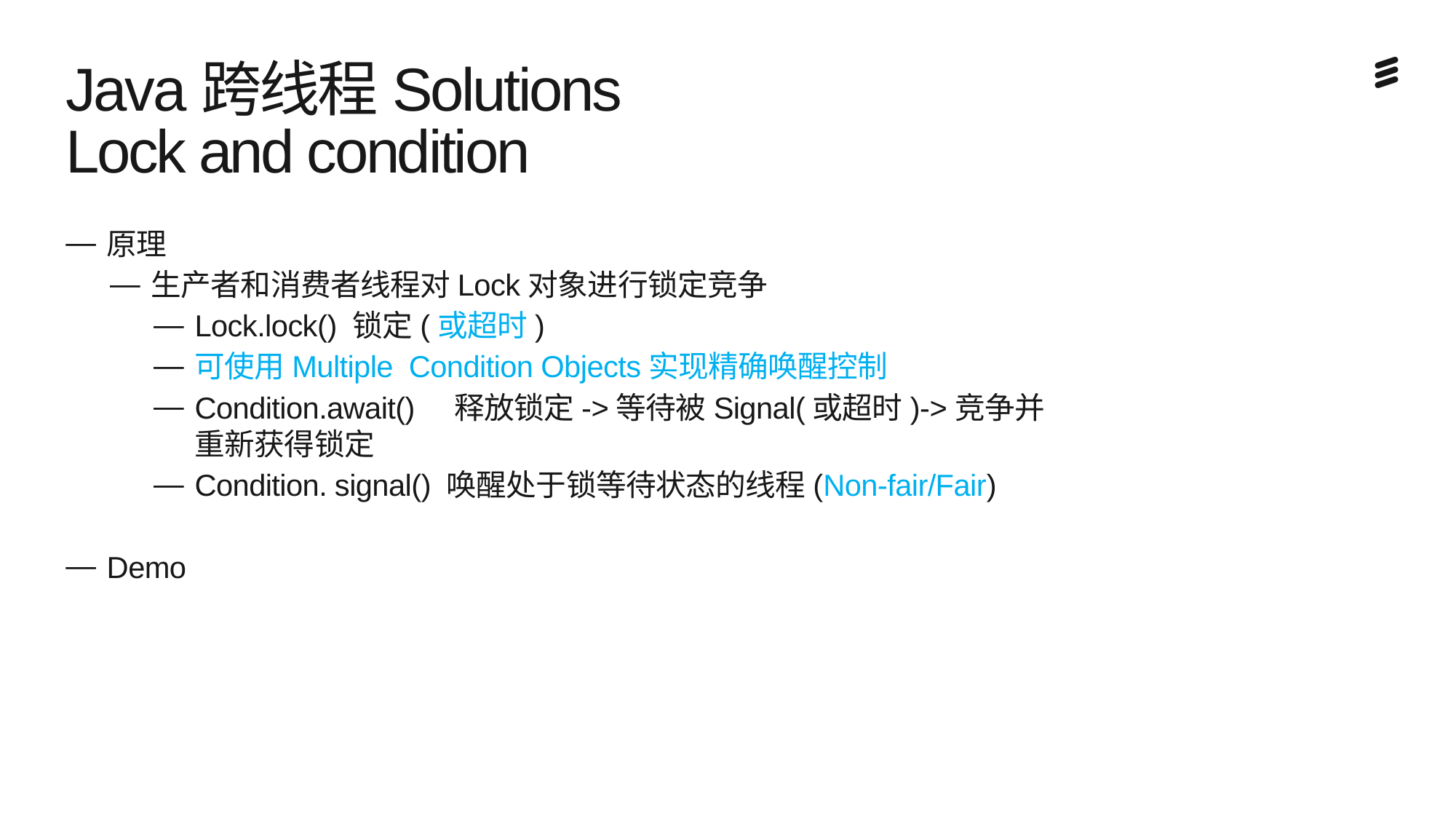

# Java跨线程Solutions Lock and condition
原理
生产者和消费者线程对Lock对象进行锁定竞争
Lock.lock() 锁定(或超时)
可使用Multiple  Condition Objects实现精确唤醒控制
Condition.await()    释放锁定->等待被Signal(或超时)->竞争并重新获得锁定
Condition. signal() 唤醒处于锁等待状态的线程(Non-fair/Fair)

Demo